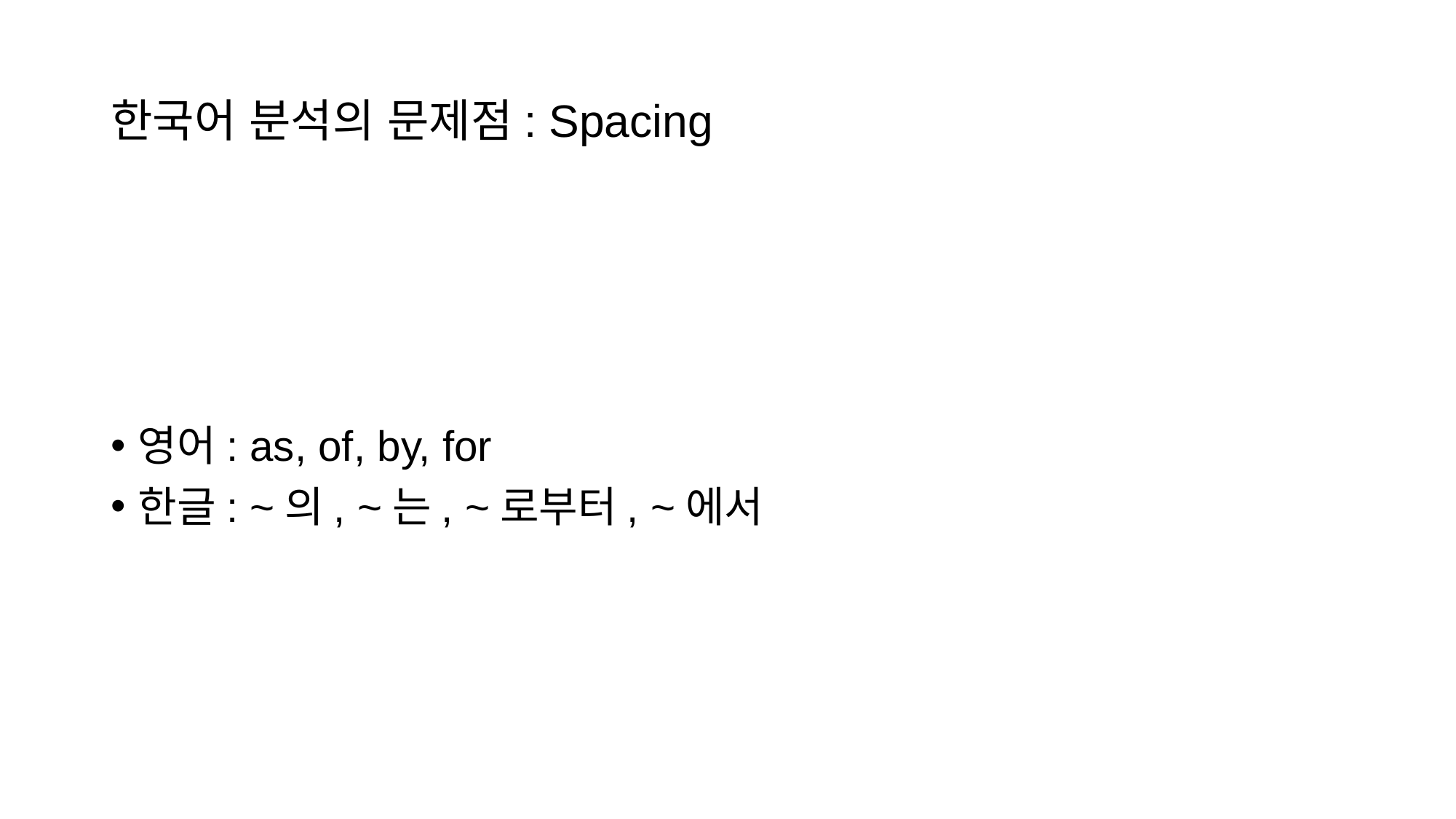

# 한국어 분석의 문제점: Spacing
영어: as, of, by, for
한글: ~의, ~는, ~로부터, ~에서